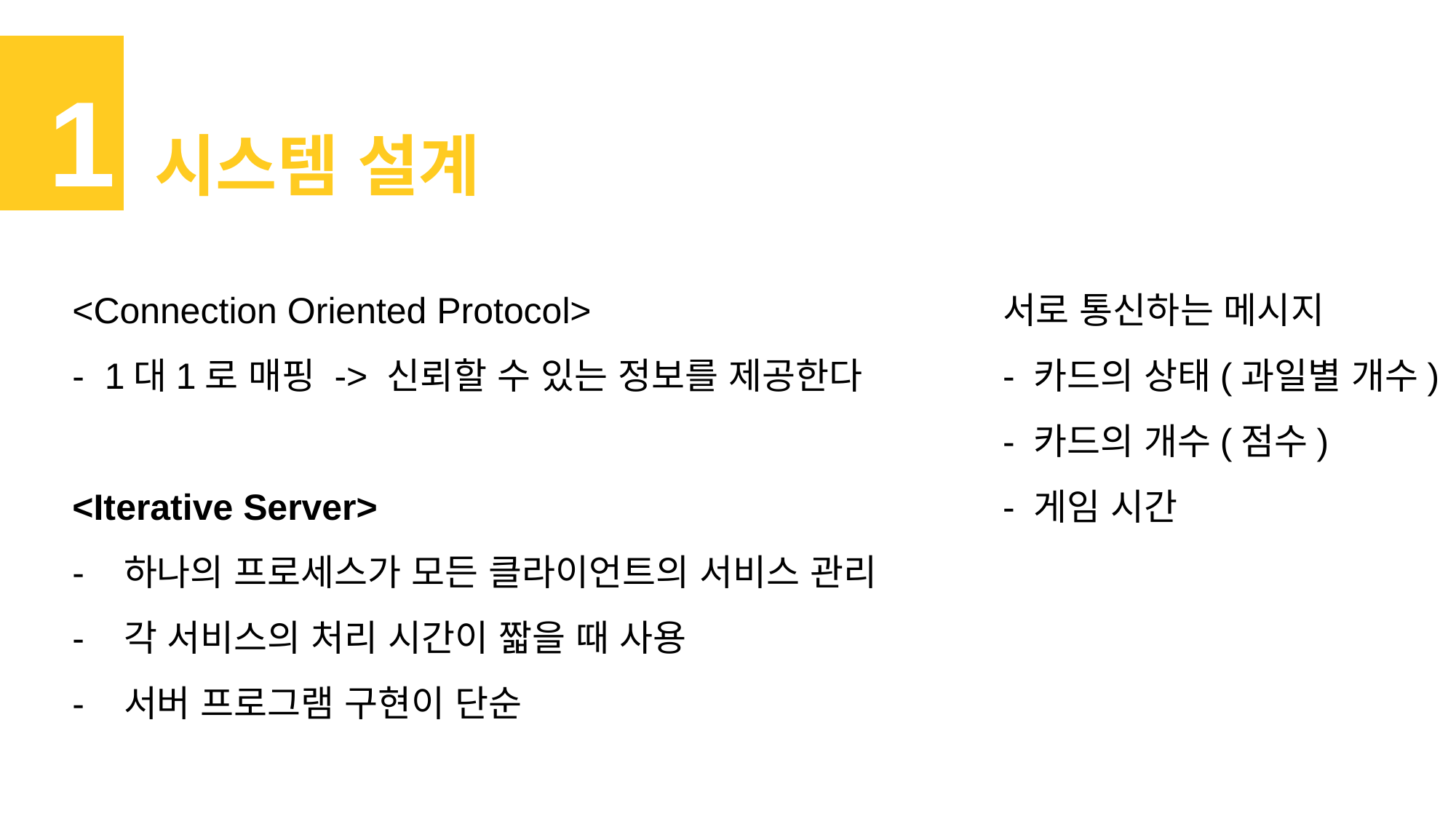

1
시스템 설계
<Connection Oriented Protocol>
-  1대1로 매핑 -> 신뢰할 수 있는 정보를 제공한다

<Iterative Server>
-   하나의 프로세스가 모든 클라이언트의 서비스 관리
-   각 서비스의 처리 시간이 짧을 때 사용
-   서버 프로그램 구현이 단순
서로 통신하는 메시지
- 카드의 상태(과일별 개수)
- 카드의 개수(점수)
- 게임 시간